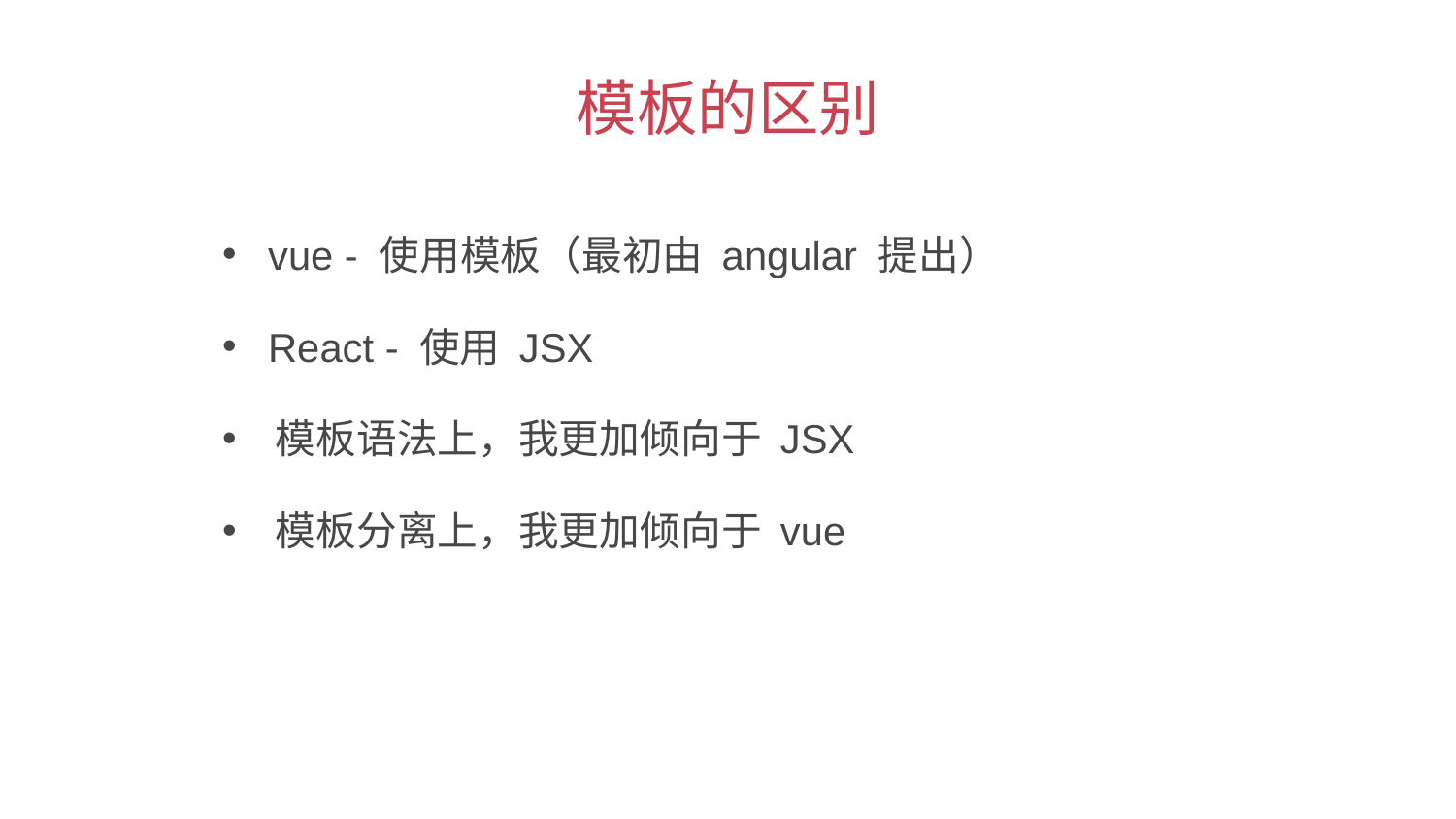

模板的区别
 vue - 使用模板（最初由 angular 提出）
 React - 使用 JSX
 模板语法上，我更加倾向于 JSX
 模板分离上，我更加倾向于 vue